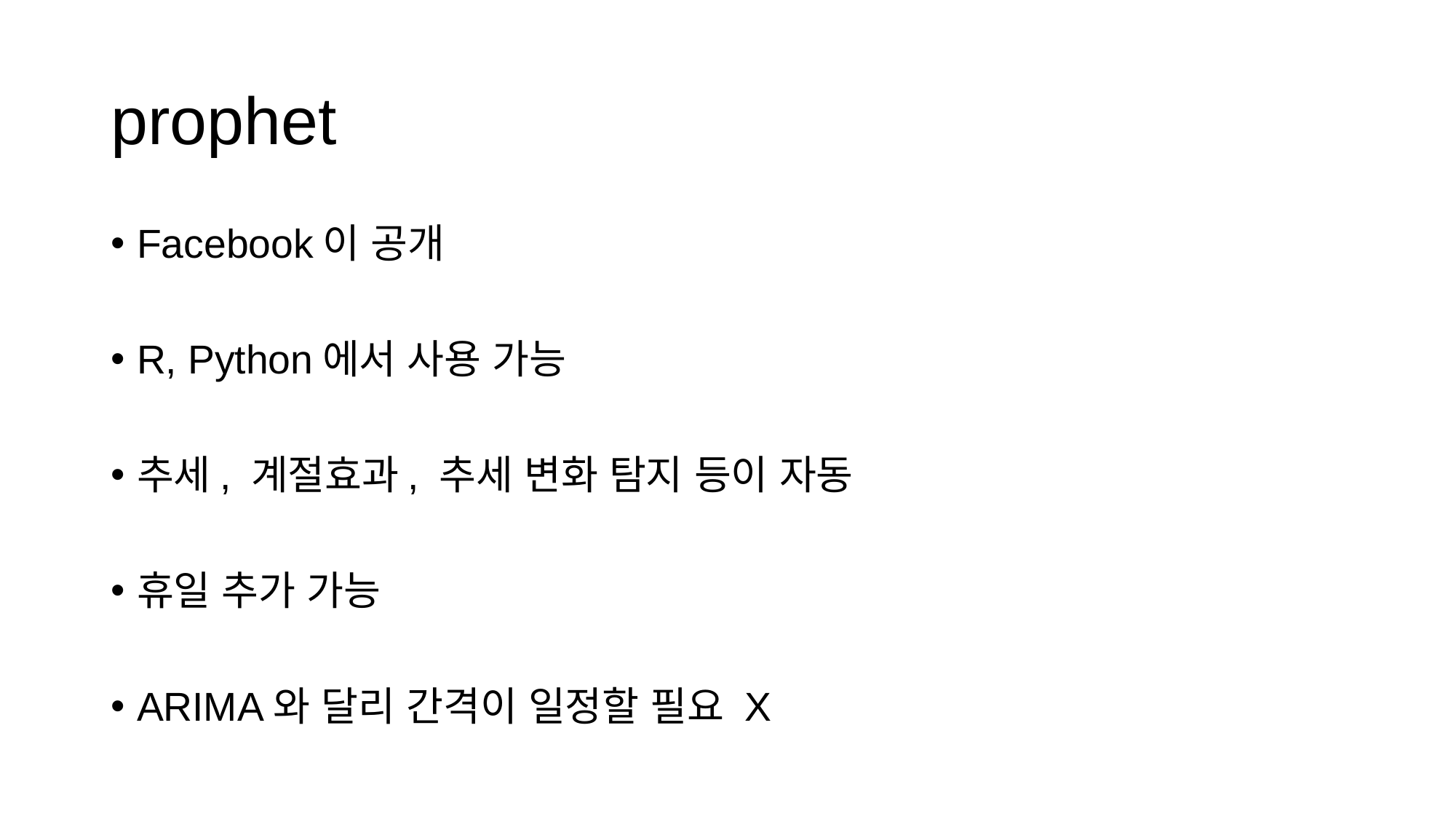

# prophet
Facebook이 공개

R, Python에서 사용 가능

추세, 계절효과, 추세 변화 탐지 등이 자동

휴일 추가 가능

ARIMA와 달리 간격이 일정할 필요 X